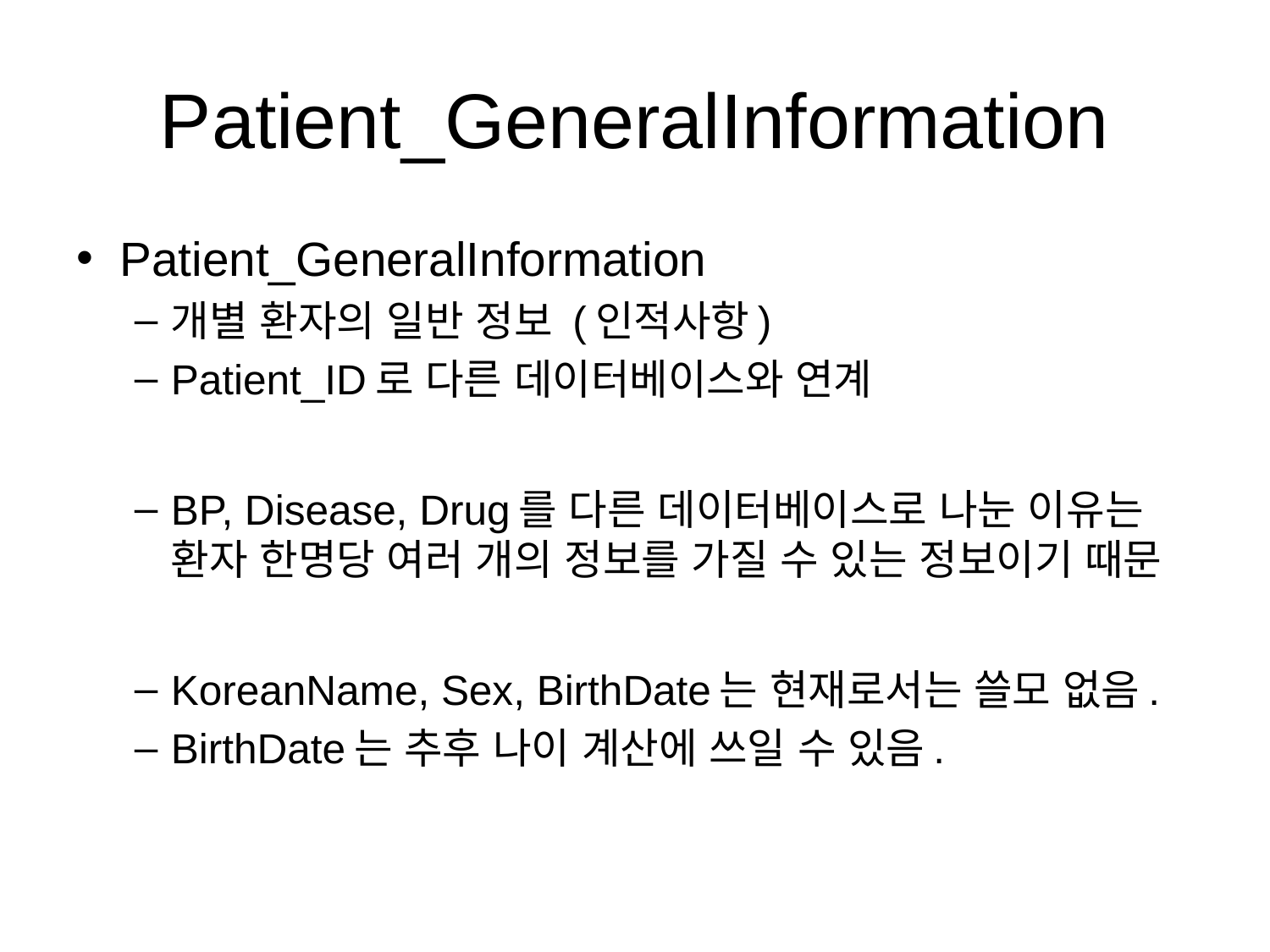

# Patient_GeneralInformation
Patient_GeneralInformation
개별 환자의 일반 정보 (인적사항)
Patient_ID로 다른 데이터베이스와 연계

BP, Disease, Drug를 다른 데이터베이스로 나눈 이유는 환자 한명당 여러 개의 정보를 가질 수 있는 정보이기 때문

KoreanName, Sex, BirthDate는 현재로서는 쓸모 없음.
BirthDate는 추후 나이 계산에 쓰일 수 있음.